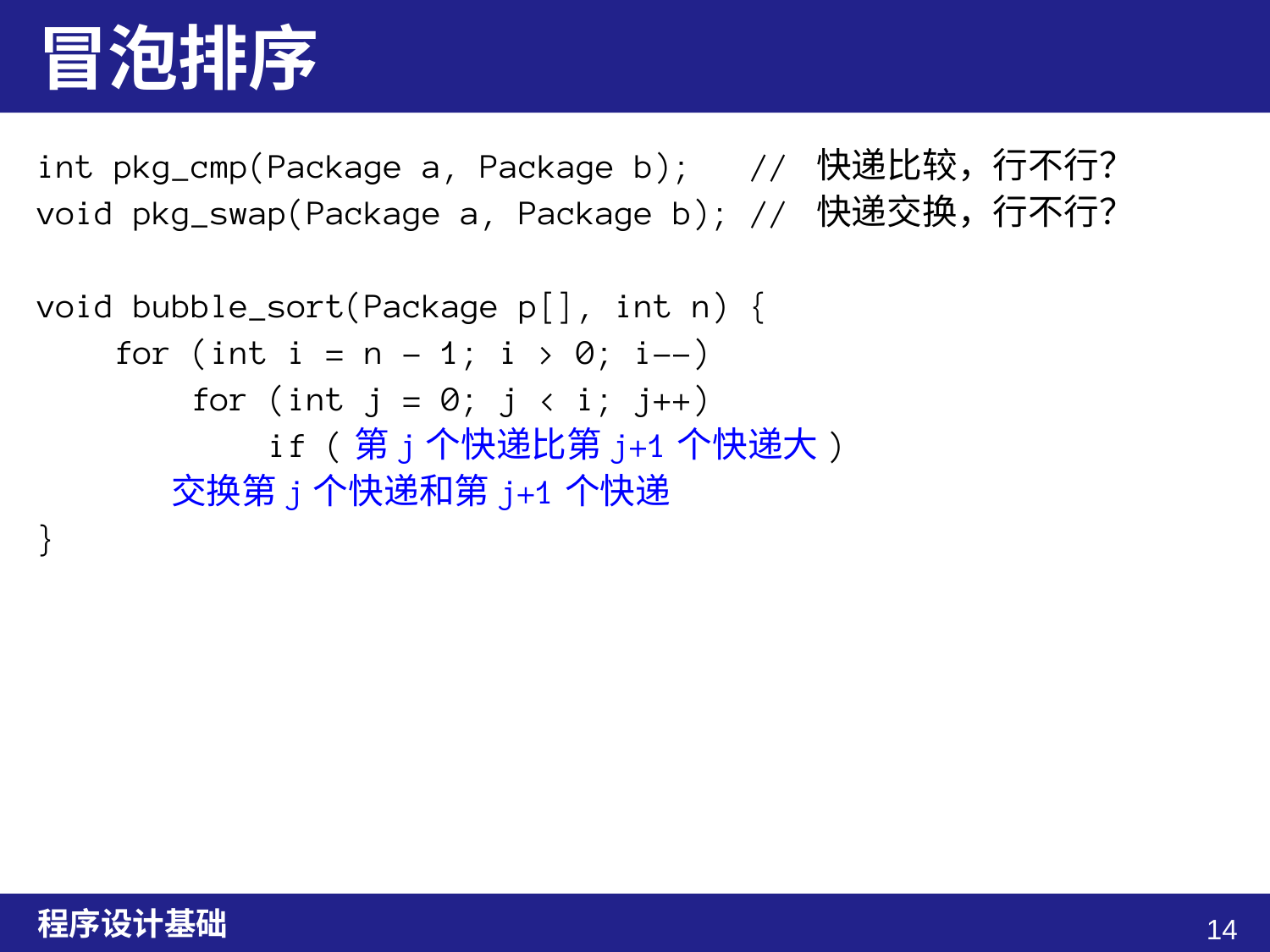

# 冒泡排序
int pkg_cmp(Package a, Package b);   // 快递比较，行不行？
void pkg_swap(Package a, Package b); // 快递交换，行不行？

void bubble_sort(Package p[], int n) {
    for (int i = n - 1; i > 0; i--)
        for (int j = 0; j < i; j++)
            if (第j个快递比第j+1个快递大)
                交换第j个快递和第j+1个快递
}